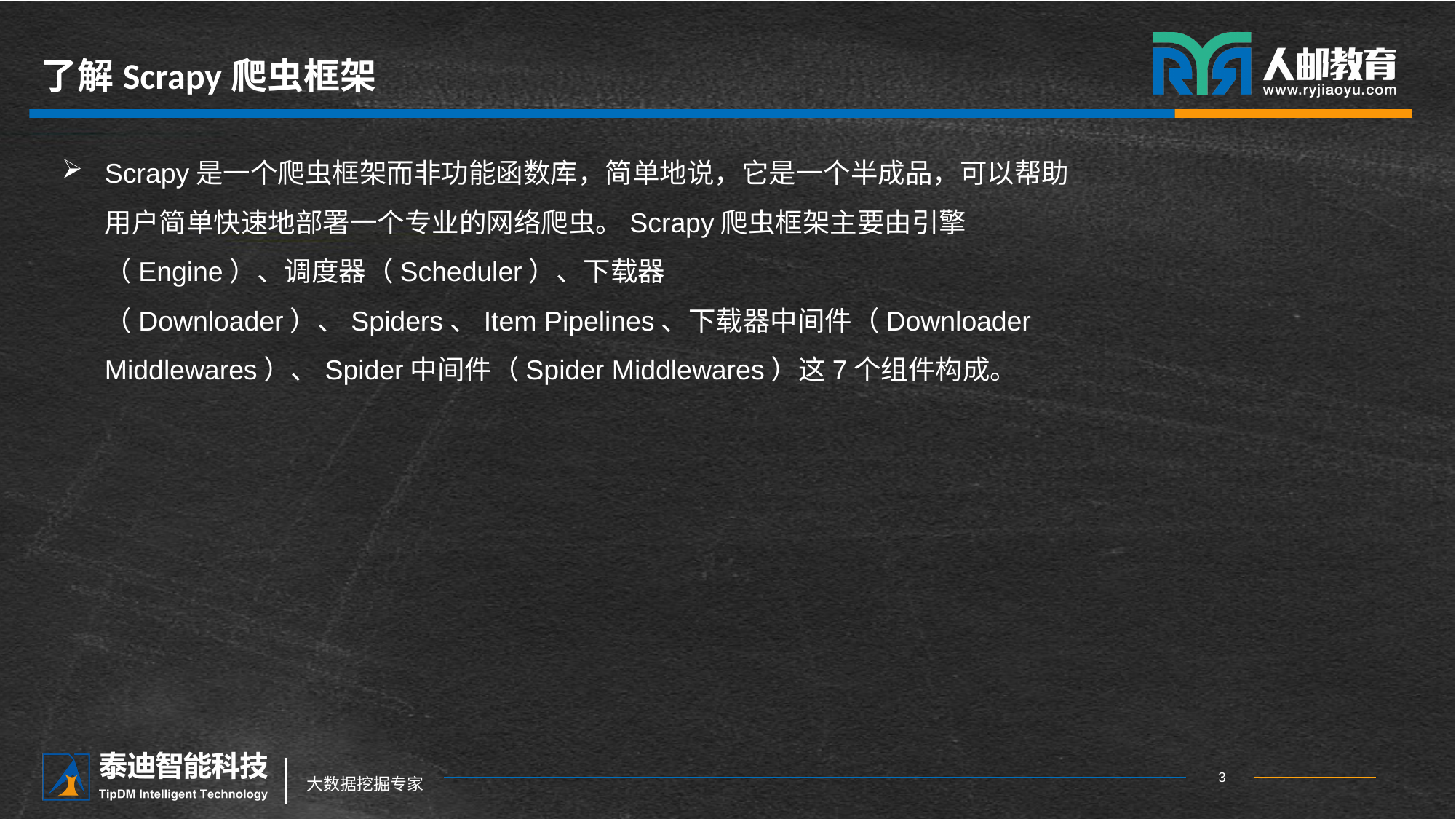

# 了解Scrapy爬虫框架
Scrapy是一个爬虫框架而非功能函数库，简单地说，它是一个半成品，可以帮助用户简单快速地部署一个专业的网络爬虫。Scrapy爬虫框架主要由引擎（Engine）、调度器（Scheduler）、下载器（Downloader）、Spiders、Item Pipelines、下载器中间件（Downloader Middlewares）、Spider中间件（Spider Middlewares）这7个组件构成。